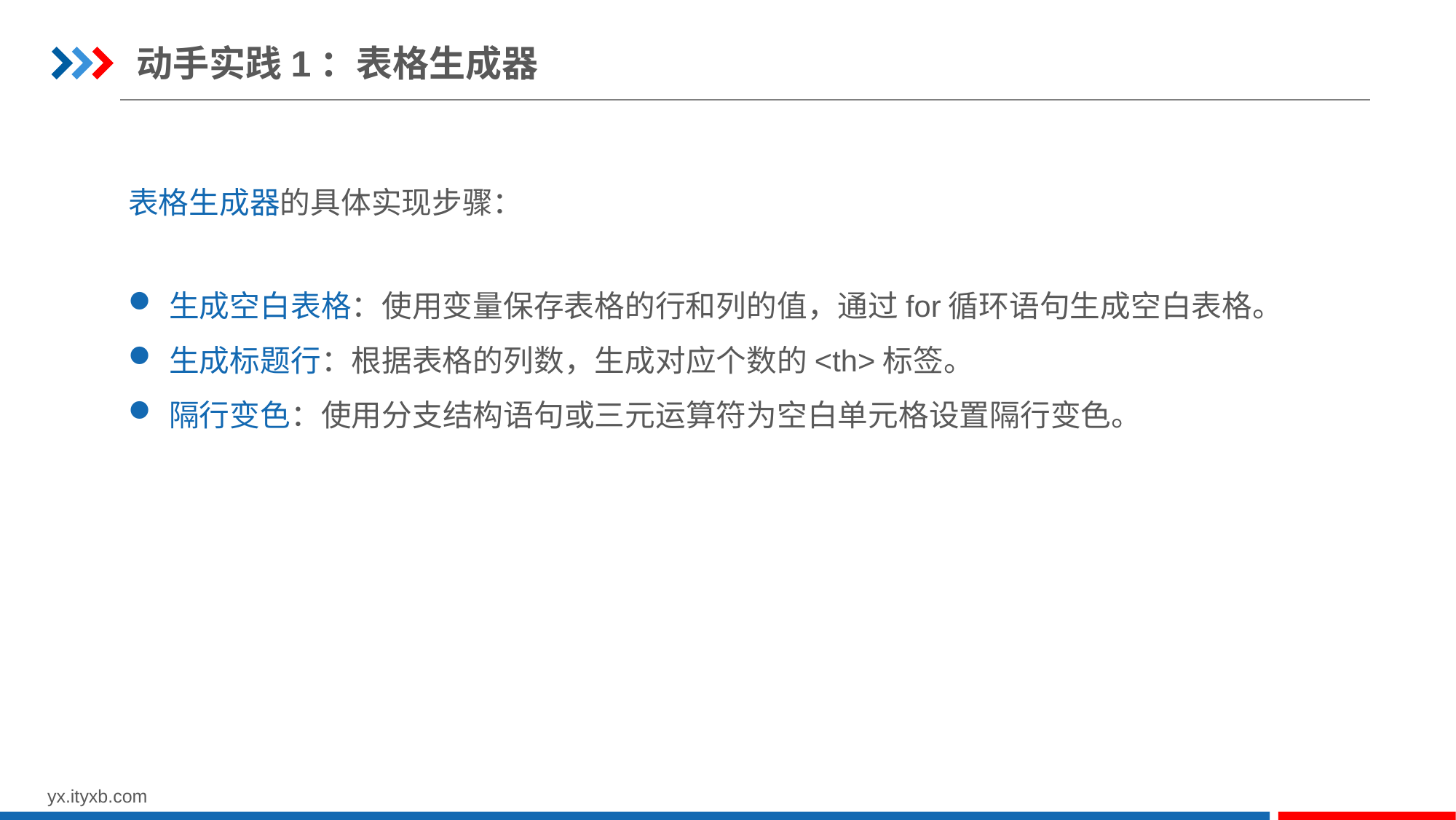

动手实践1：表格生成器
表格生成器的具体实现步骤：

生成空白表格：使用变量保存表格的行和列的值，通过for循环语句生成空白表格。
生成标题行：根据表格的列数，生成对应个数的<th>标签。
隔行变色：使用分支结构语句或三元运算符为空白单元格设置隔行变色。